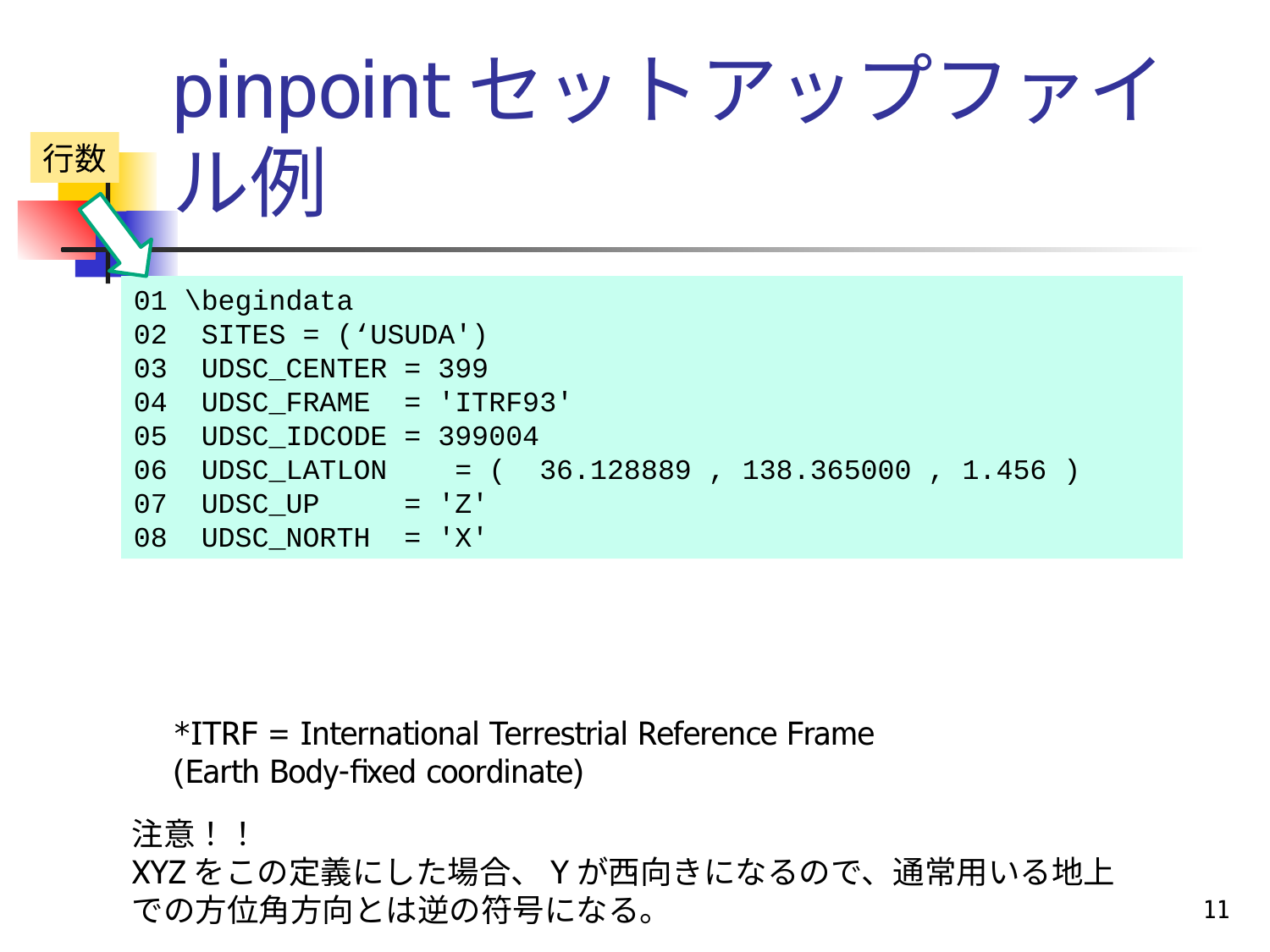

# pinpointセットアップファイル例
行数

01 \begindata
02  SITES = (‘USUDA')
03  UDSC_CENTER = 399
04  UDSC_FRAME  = 'ITRF93'
05  UDSC_IDCODE = 399004
06  UDSC_LATLON    = (  36.128889 , 138.365000 , 1.456 )
07  UDSC_UP     = 'Z'
08  UDSC_NORTH  = 'X'
*ITRF = International Terrestrial Reference Frame
(Earth Body-fixed coordinate)
注意！！
XYZをこの定義にした場合、Yが西向きになるので、通常用いる地上での方位角方向とは逆の符号になる。
11